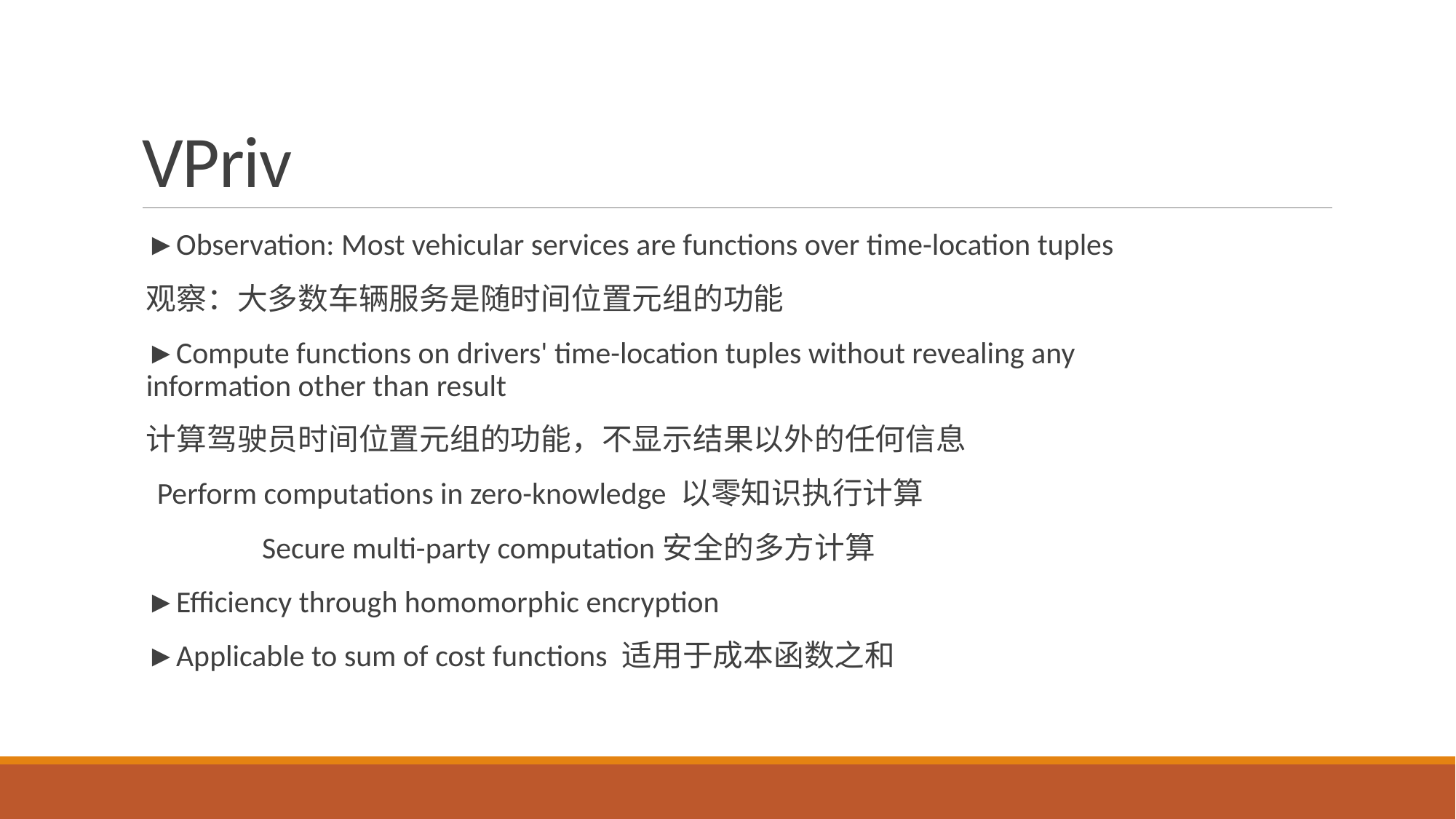

# VPriv
►Observation: Most vehicular services are functions over time-location tuples
观察：大多数车辆服务是随时间位置元组的功能
►Compute functions on drivers' time-location tuples without revealing any information other than result
计算驾驶员时间位置元组的功能，不显示结果以外的任何信息
Perform computations in zero-knowledge 以零知识执行计算
	 Secure multi-party computation安全的多方计算
►Efficiency through homomorphic encryption
►Applicable to sum of cost functions 适用于成本函数之和